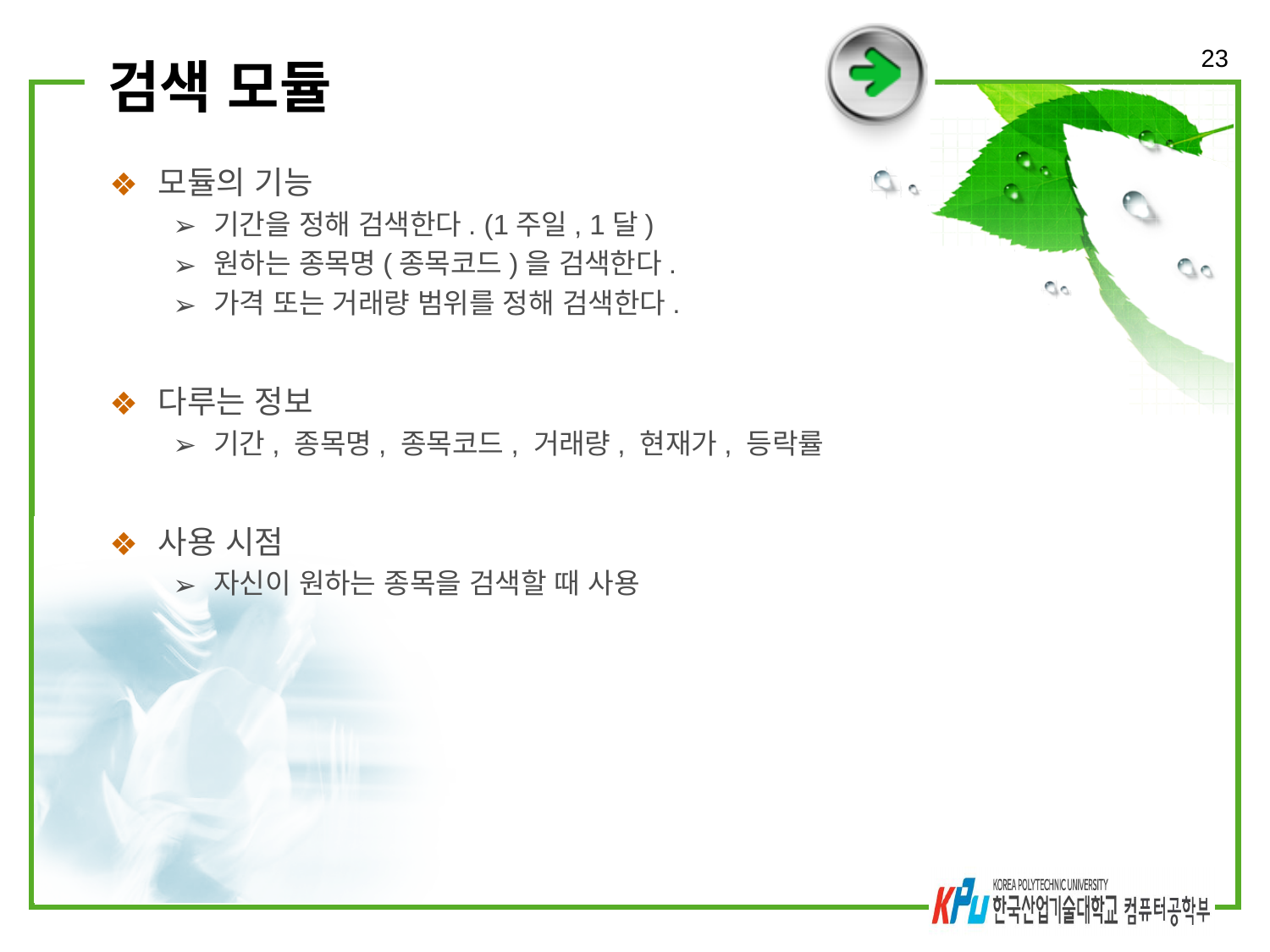

23
# 검색 모듈
모듈의 기능
기간을 정해 검색한다. (1주일, 1달)
원하는 종목명(종목코드)을 검색한다.
가격 또는 거래량 범위를 정해 검색한다.

다루는 정보
기간, 종목명, 종목코드, 거래량, 현재가, 등락률

사용 시점
자신이 원하는 종목을 검색할 때 사용